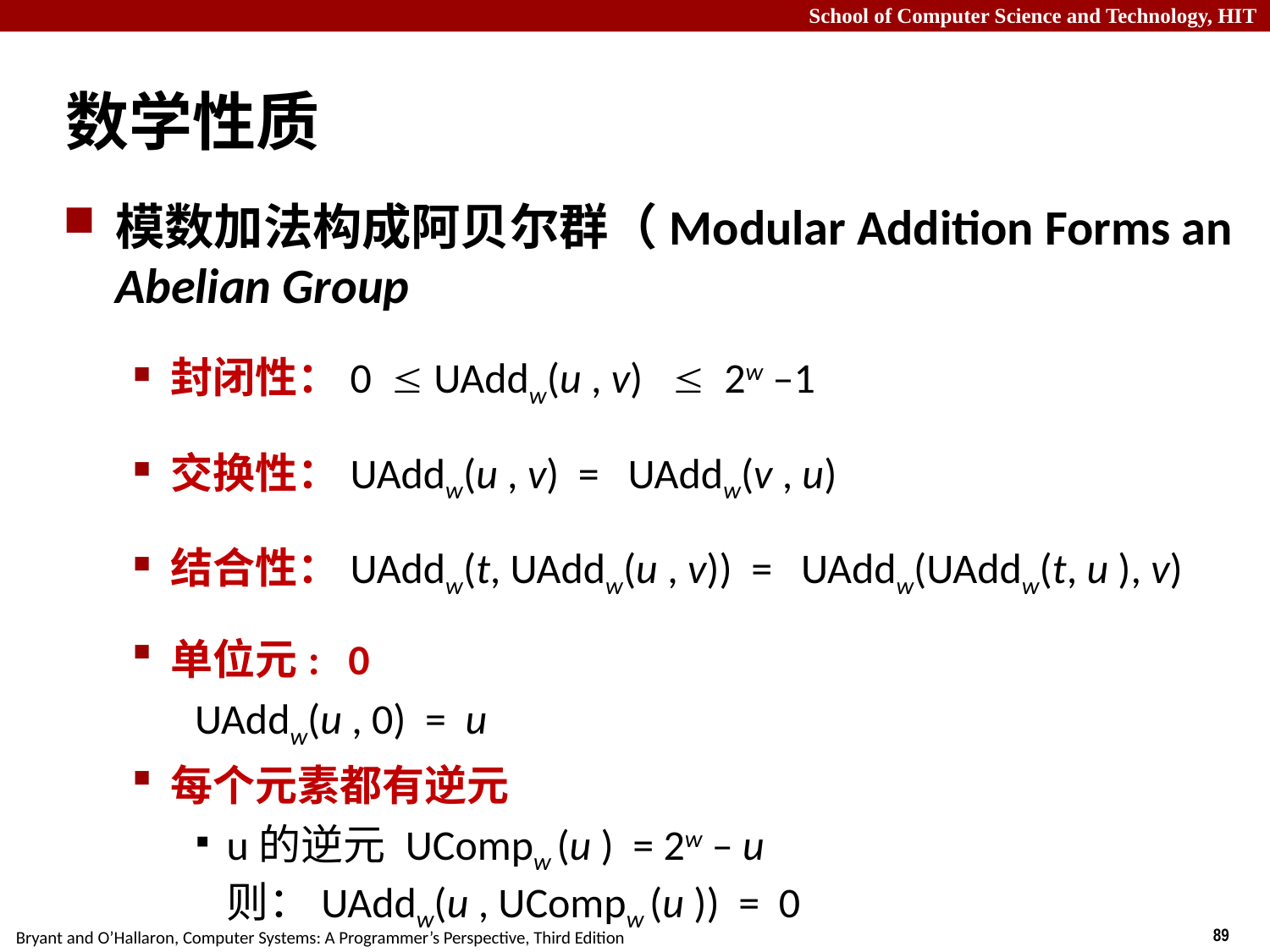

# 数学性质
模数加法构成阿贝尔群（Modular Addition Forms an Abelian Group
封闭性：0  ≤ UAddw(u , v)   ≤  2w –1
交换性：UAddw(u , v)  =   UAddw(v , u)
结合性：UAddw(t, UAddw(u , v))  =   UAddw(UAddw(t, u ), v)
单位元:   0
UAddw(u , 0)  =  u
每个元素都有逆元
u的逆元 UCompw (u )  = 2w – u
则：UAddw(u , UCompw (u ))  =  0